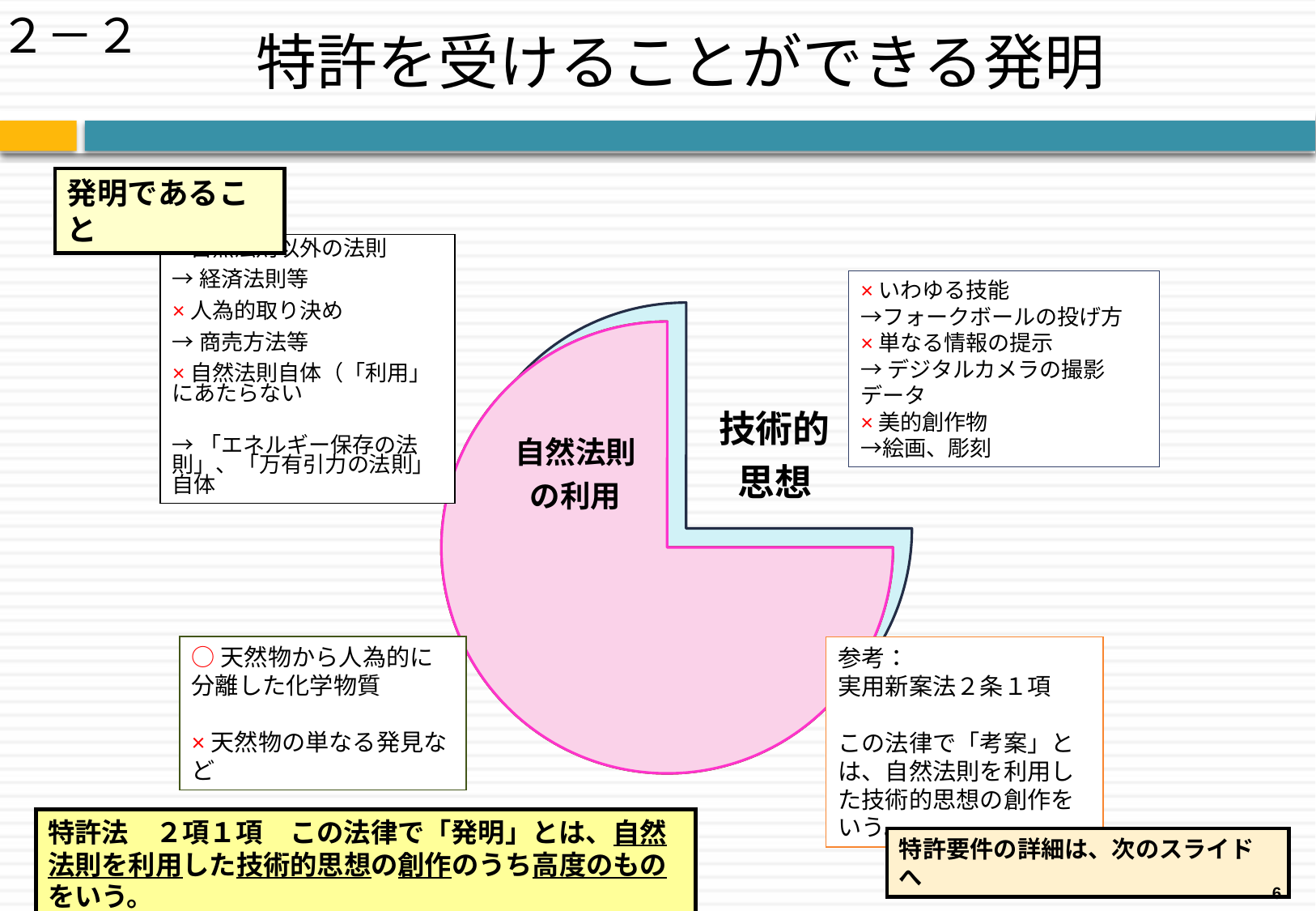

２－２
# 特許を受けることができる発明
発明であること
×自然法則以外の法則
→経済法則等
×人為的取り決め
→商売方法等
×自然法則自体（「利用」にあたらない
→「エネルギー保存の法則」、「万有引力の法則」自体
技術的
思想
創作性
自然法則の利用
高度性
×いわゆる技能
→フォークボールの投げ方
×単なる情報の提示
→デジタルカメラの撮影データ
×美的創作物
→絵画、彫刻
○天然物から人為的に分離した化学物質　　　　　
×天然物の単なる発見など
参考：
実用新案法２条１項
この法律で「考案」とは、自然法則を利用した技術的思想の創作をいう。
特許法　２項１項　この法律で「発明」とは、自然法則を利用した技術的思想の創作のうち高度のものをいう。
特許要件の詳細は、次のスライドへ
6